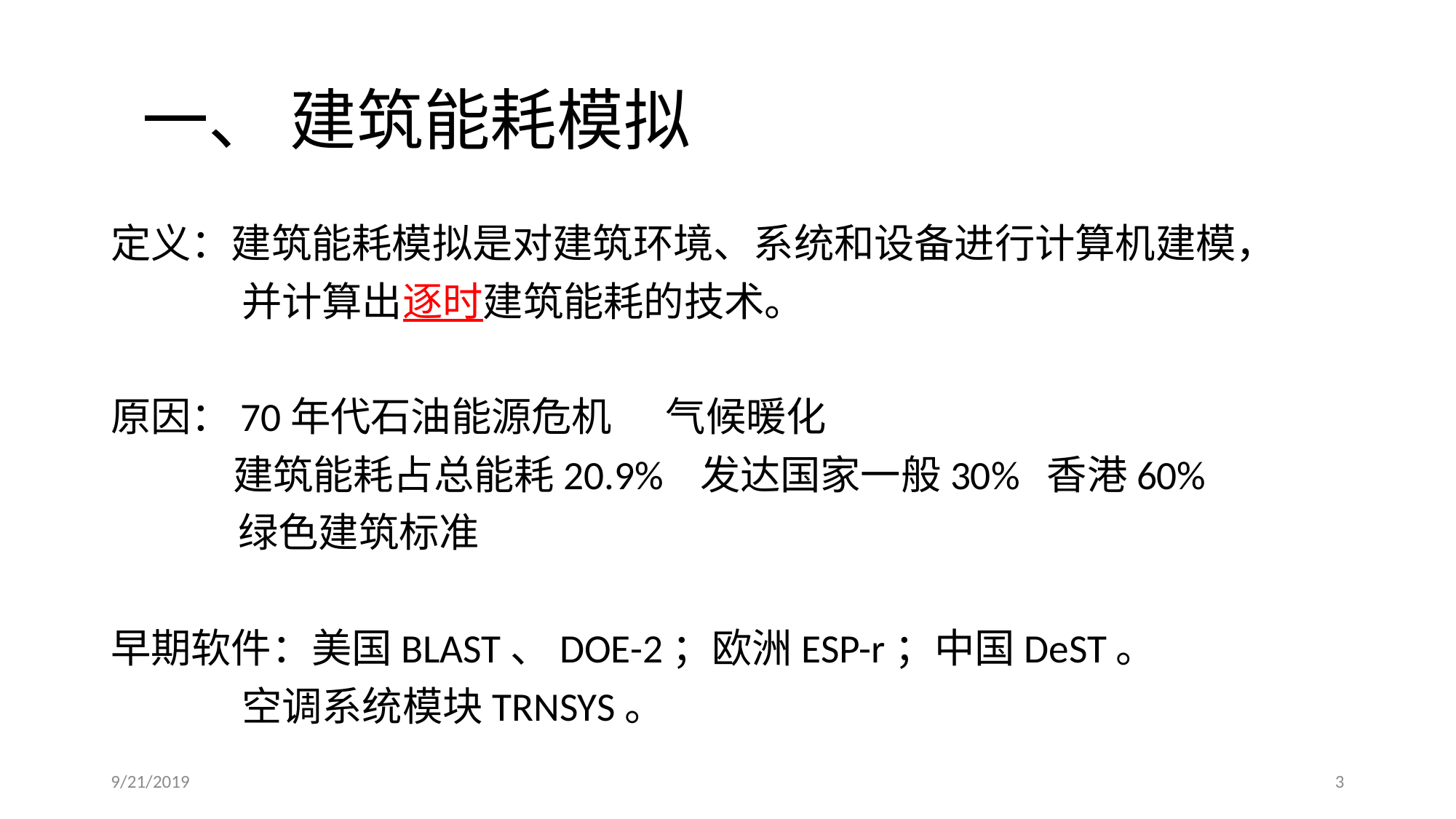

# 一、 建筑能耗模拟
定义：建筑能耗模拟是对建筑环境、系统和设备进行计算机建模，
	  并计算出逐时建筑能耗的技术。

原因：70年代石油能源危机	    气候暖化
    	 建筑能耗占总能耗20.9%   发达国家一般30%  香港60%
             绿色建筑标准

早期软件：美国BLAST、DOE-2；欧洲ESP-r；中国DeST。
	  空调系统模块TRNSYS。

9/21/2019
3